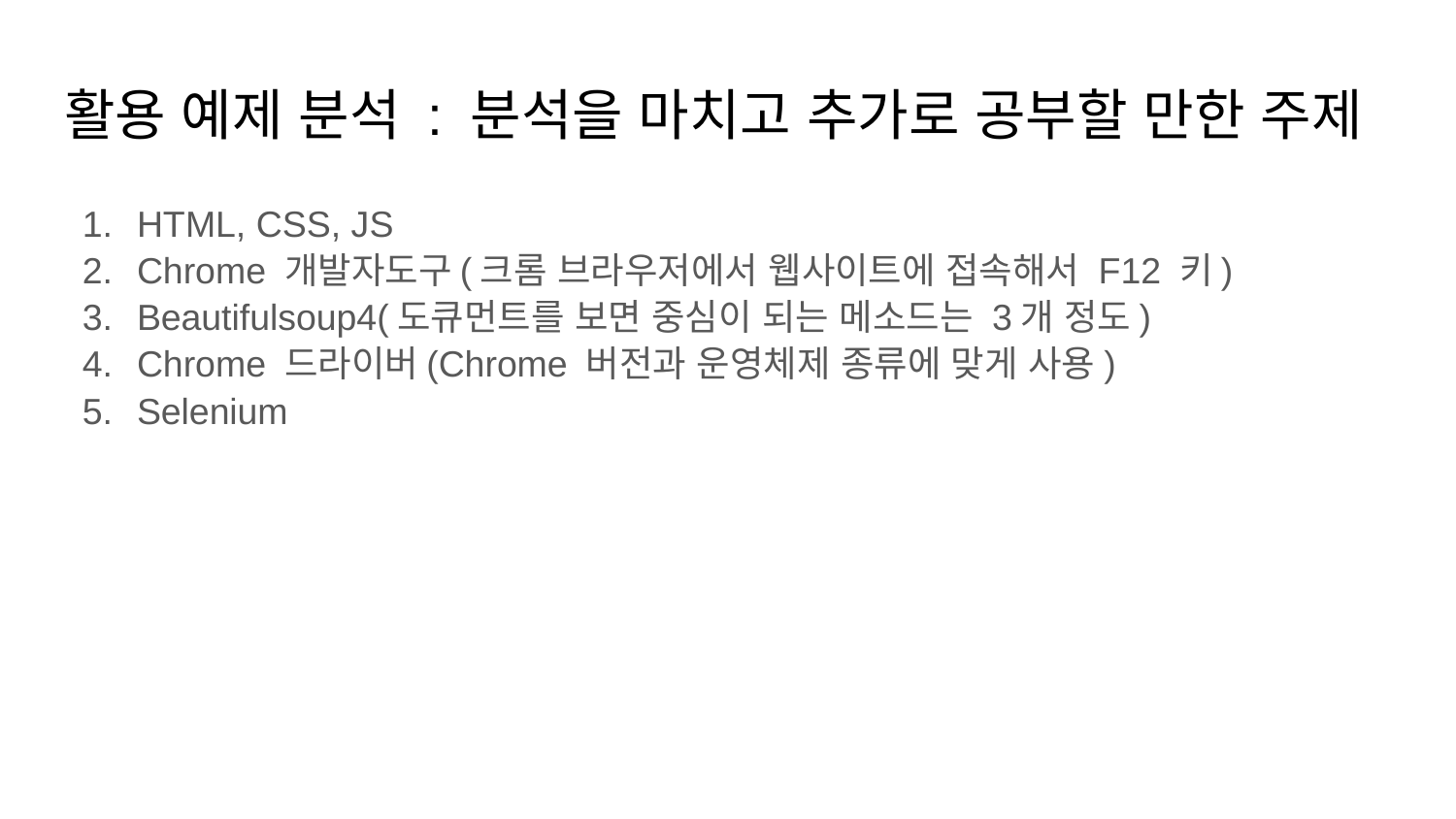

# 활용 예제 분석 : 분석을 마치고 추가로 공부할 만한 주제
HTML, CSS, JS
Chrome 개발자도구(크롬 브라우저에서 웹사이트에 접속해서 F12 키)
Beautifulsoup4(도큐먼트를 보면 중심이 되는 메소드는 3개 정도)
Chrome 드라이버(Chrome 버전과 운영체제 종류에 맞게 사용)
Selenium